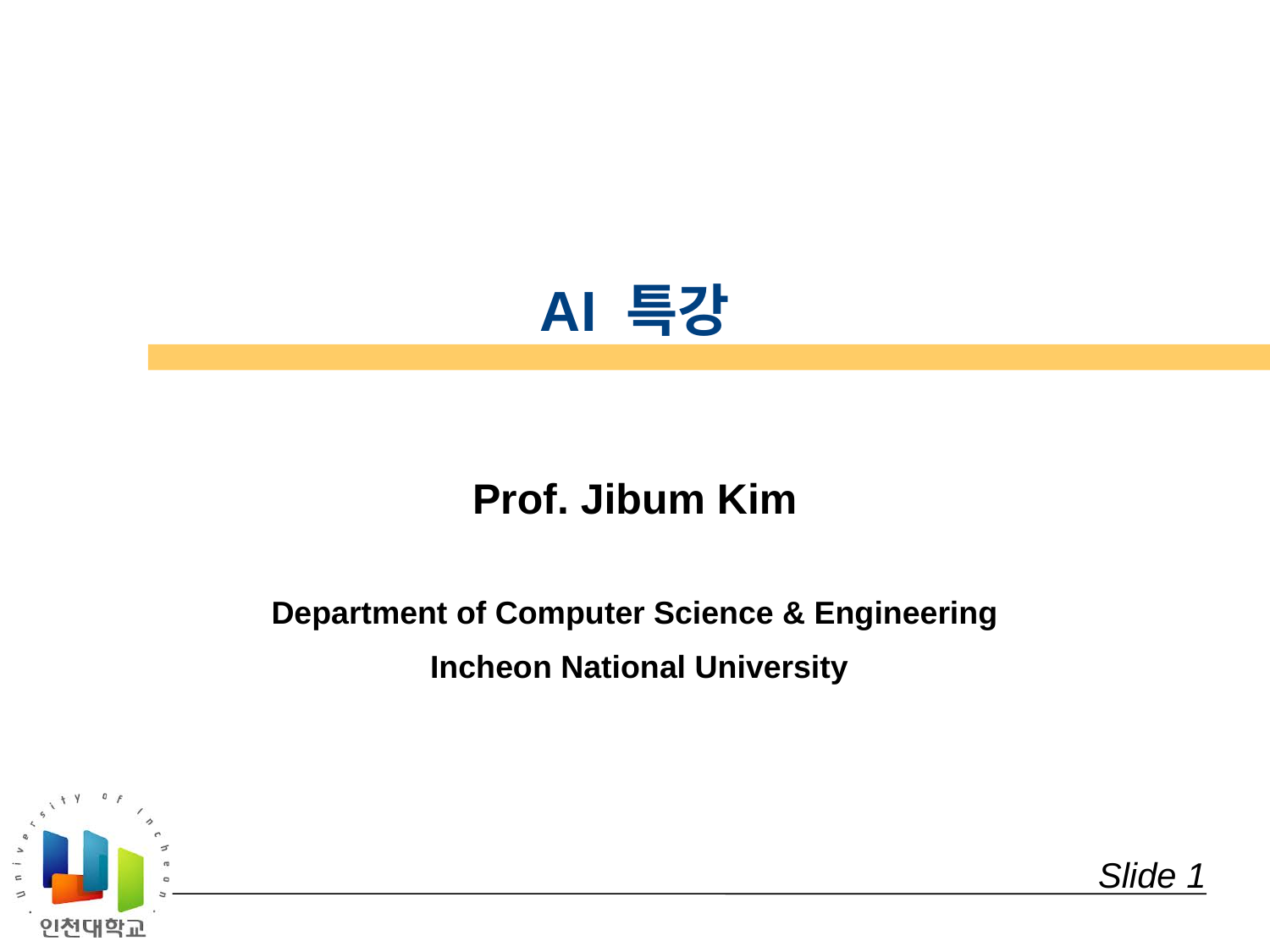

# AI 특강
Prof. Jibum Kim

Department of Computer Science & Engineering
 Incheon National University

Slide 1